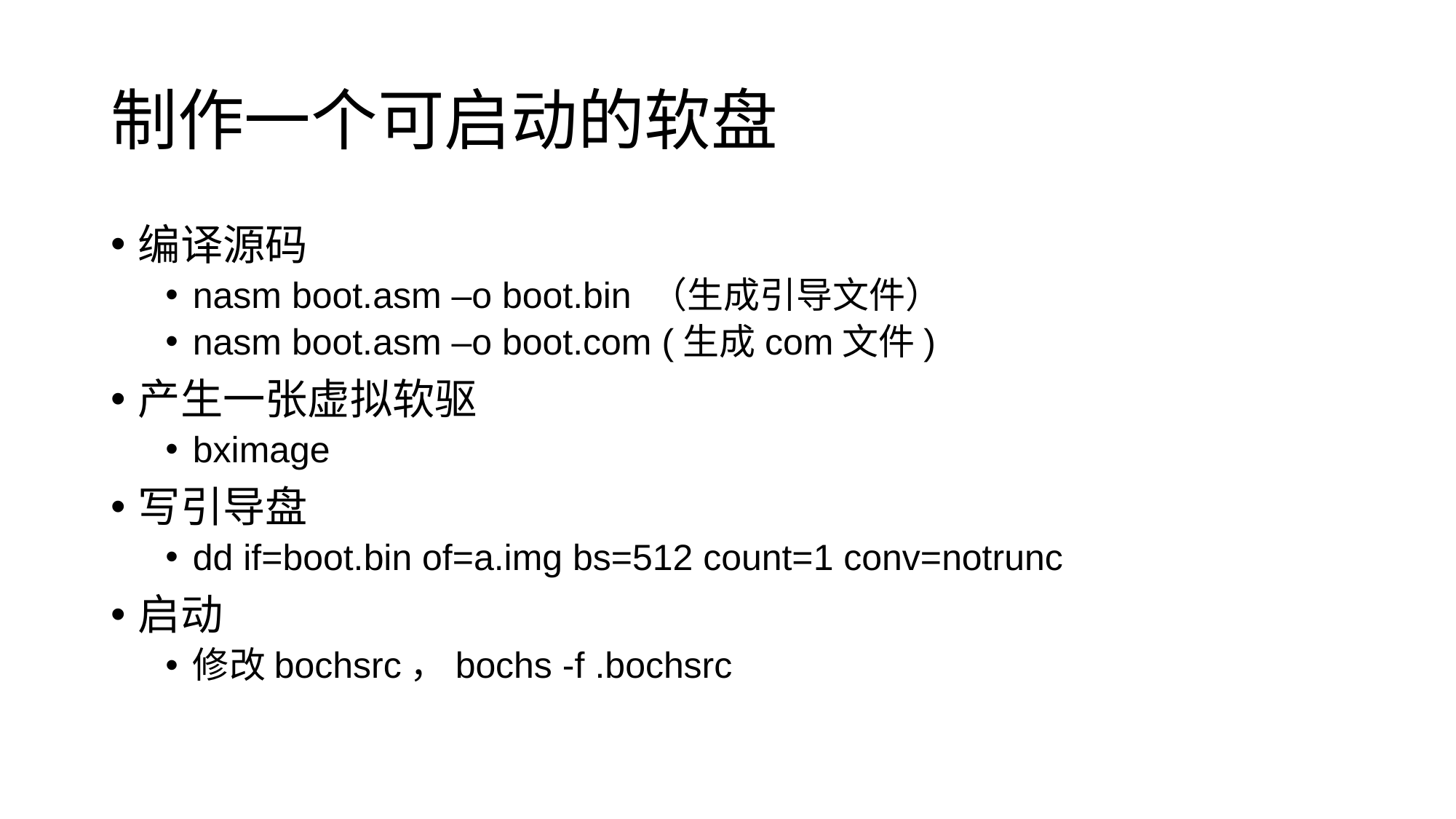

# 制作一个可启动的软盘
编译源码
nasm boot.asm –o boot.bin （生成引导文件）
nasm boot.asm –o boot.com (生成com文件)
产生一张虚拟软驱
bximage
写引导盘
dd if=boot.bin of=a.img bs=512 count=1 conv=notrunc
启动
修改bochsrc，bochs -f .bochsrc